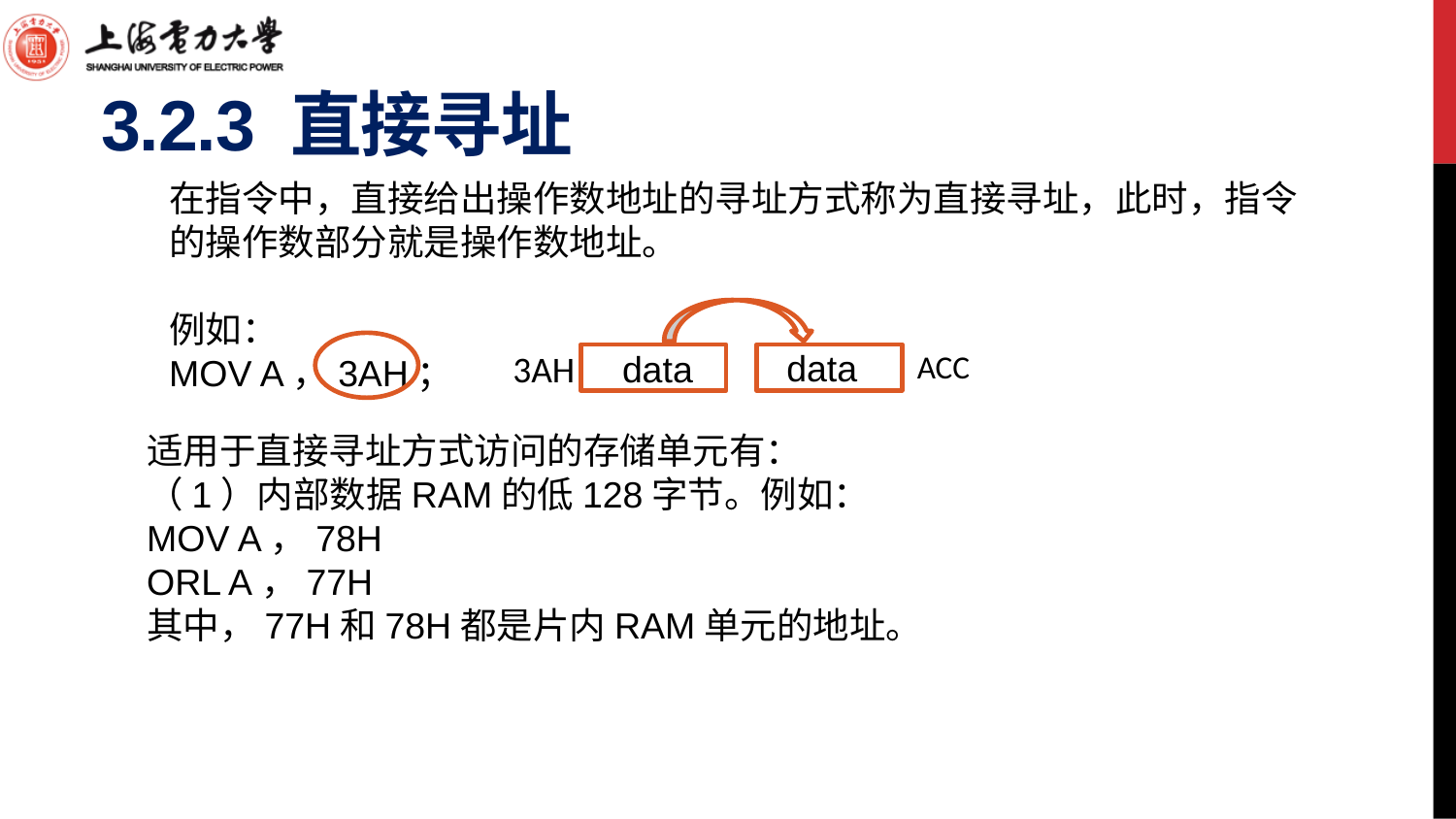

# 3.2.3 直接寻址
在指令中，直接给出操作数地址的寻址方式称为直接寻址，此时，指令的操作数部分就是操作数地址。

例如：
MOV A，3AH；

data

3AH
data
ACC

适用于直接寻址方式访问的存储单元有：
（1）内部数据RAM的低128字节。例如：
MOV A，78H
ORL A，77H
其中，77H和78H都是片内RAM单元的地址。